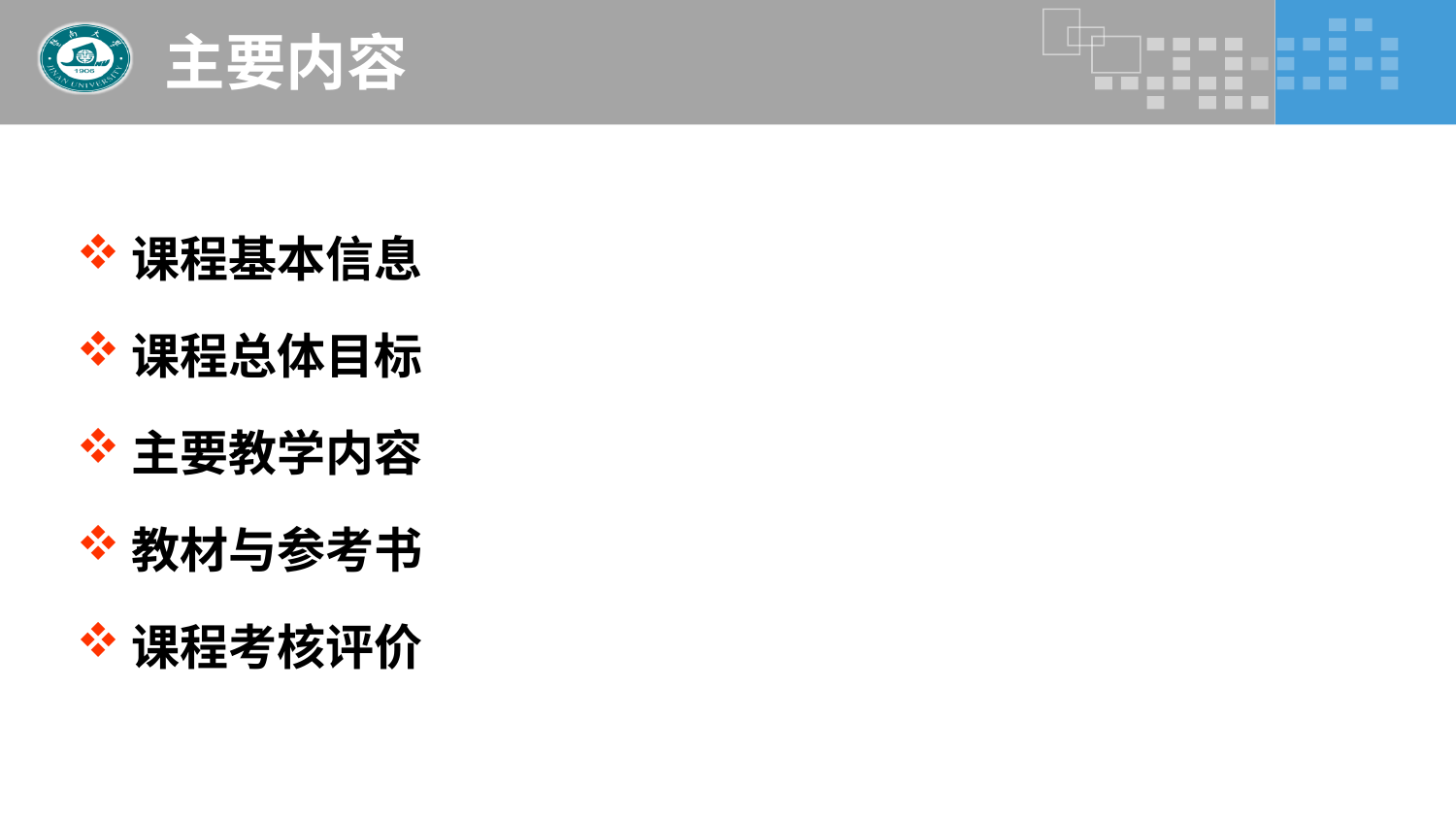

# 主要内容
课程基本信息
课程总体目标
主要教学内容
教材与参考书
课程考核评价